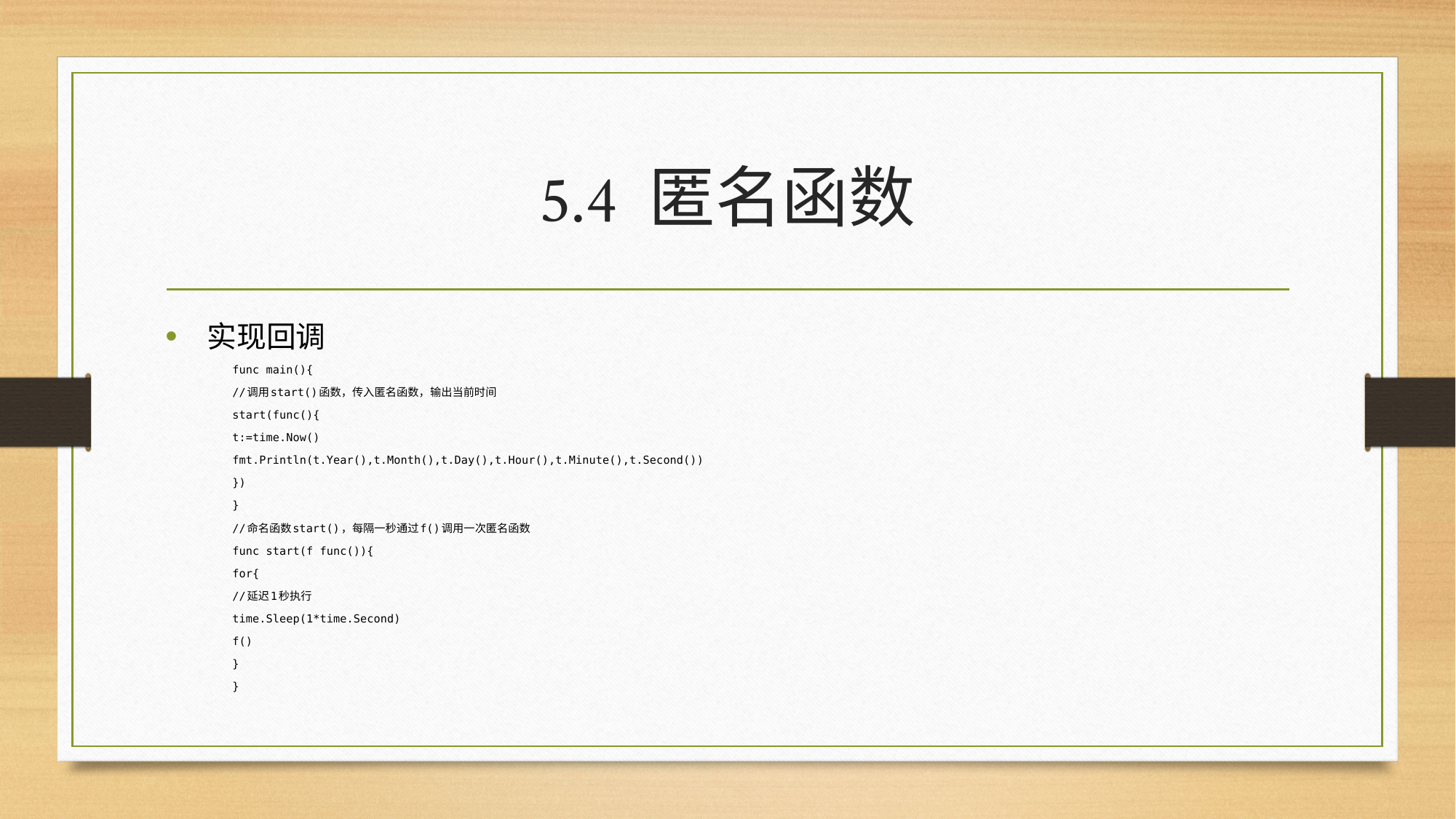

# 5.4 匿名函数
实现回调
func main(){
	//调用start()函数，传入匿名函数，输出当前时间
	start(func(){
		t:=time.Now()
		fmt.Println(t.Year(),t.Month(),t.Day(),t.Hour(),t.Minute(),t.Second())
	})
}
//命名函数start()，每隔一秒通过f()调用一次匿名函数
func start(f func()){
	for{
		//延迟1秒执行
		time.Sleep(1*time.Second)
		f()
	}
}